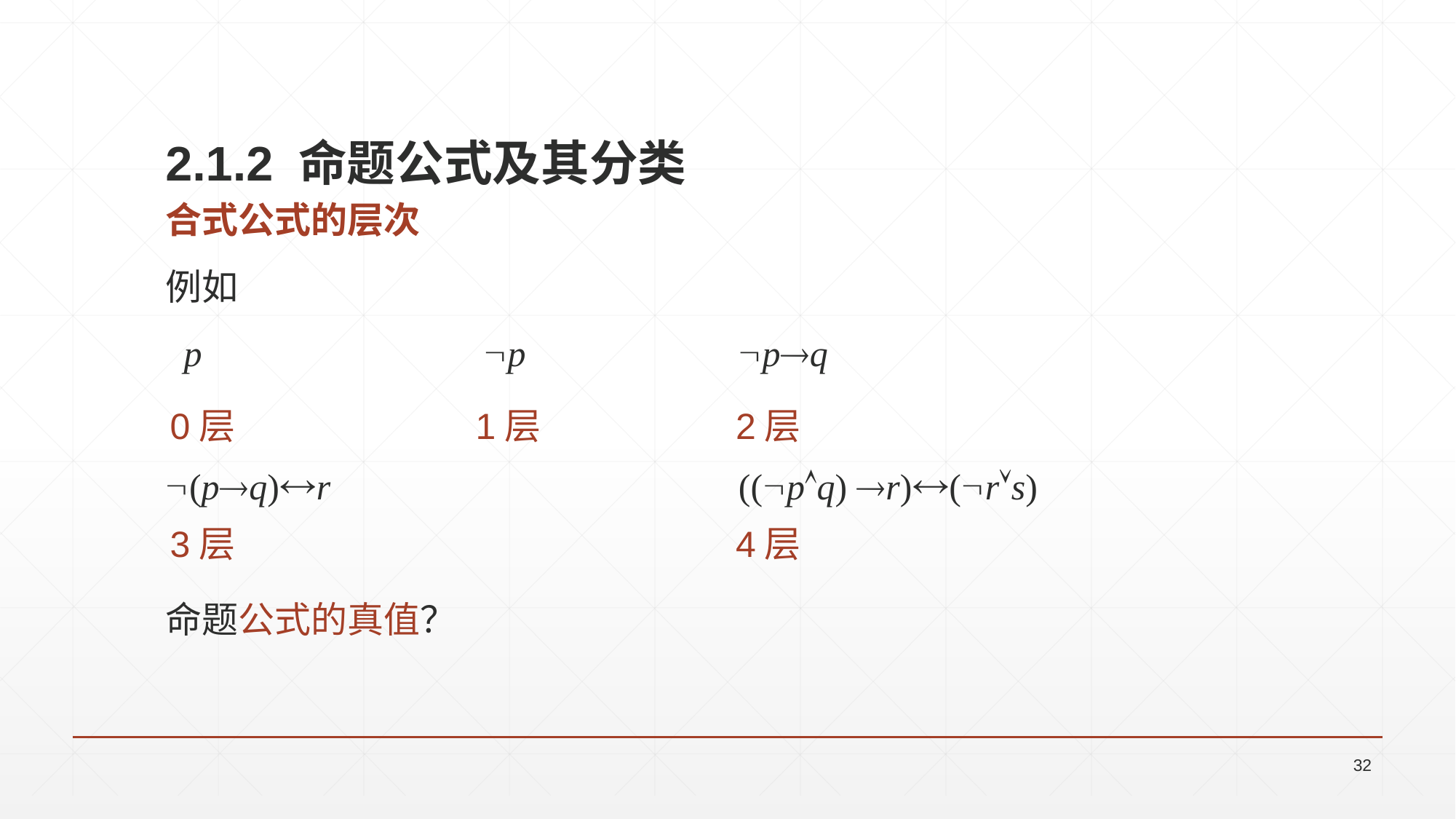

2.1.2 命题公式及其分类
合式公式的层次
例如
  p                               ¬p                   	¬p→q

¬(p→q)↔r				((¬p∧q) →r)↔(¬r∨s)

命题公式的真值？
2层
1层
0层
3层
4层
32